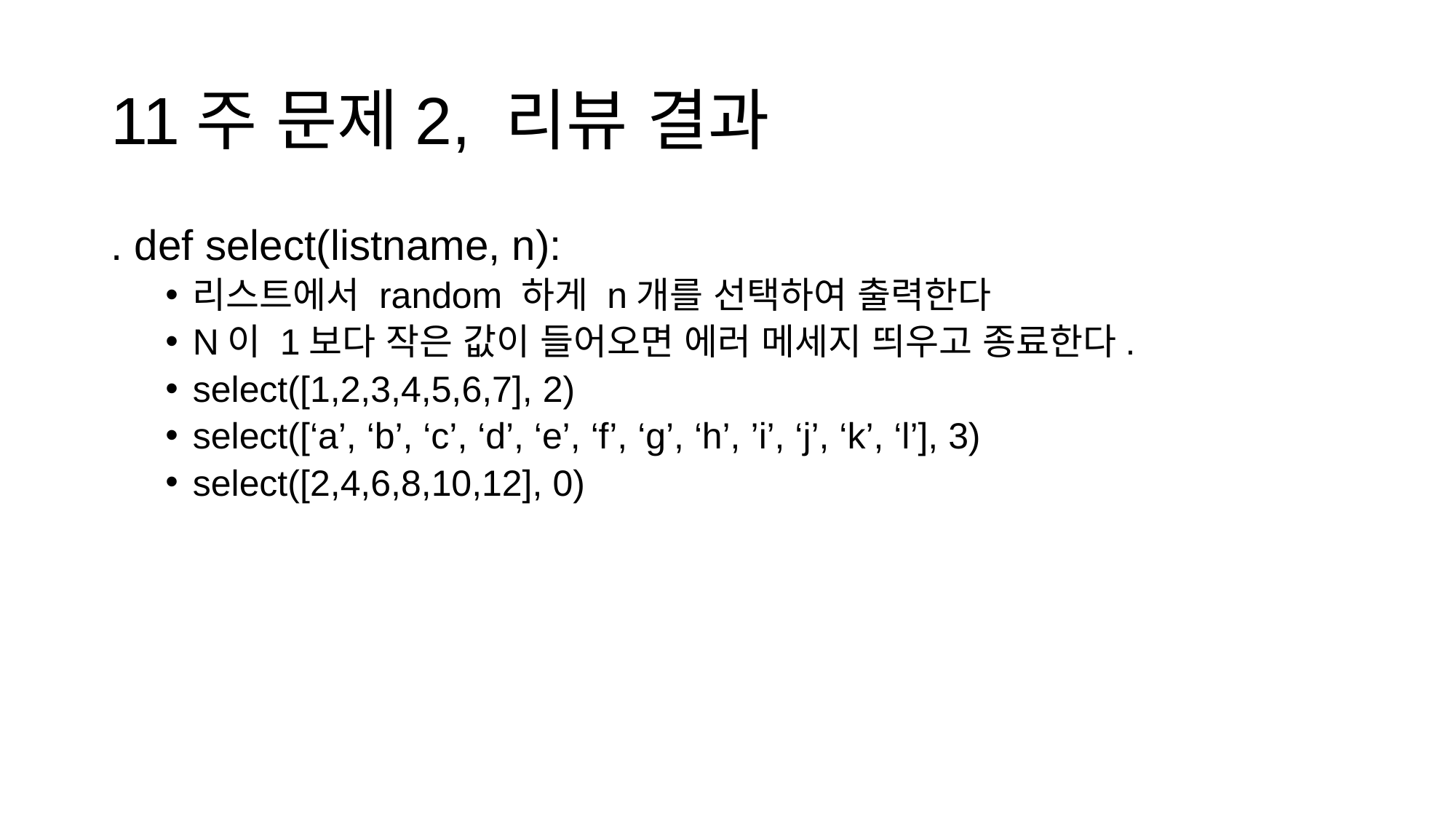

# 11주 문제2, 리뷰 결과
. def select(listname, n):
리스트에서 random 하게 n개를 선택하여 출력한다
N이 1보다 작은 값이 들어오면 에러 메세지 띄우고 종료한다.
select([1,2,3,4,5,6,7], 2)
select([‘a’, ‘b’, ‘c’, ‘d’, ‘e’, ‘f’, ‘g’, ‘h’, ’i’, ‘j’, ‘k’, ‘l’], 3)
select([2,4,6,8,10,12], 0)